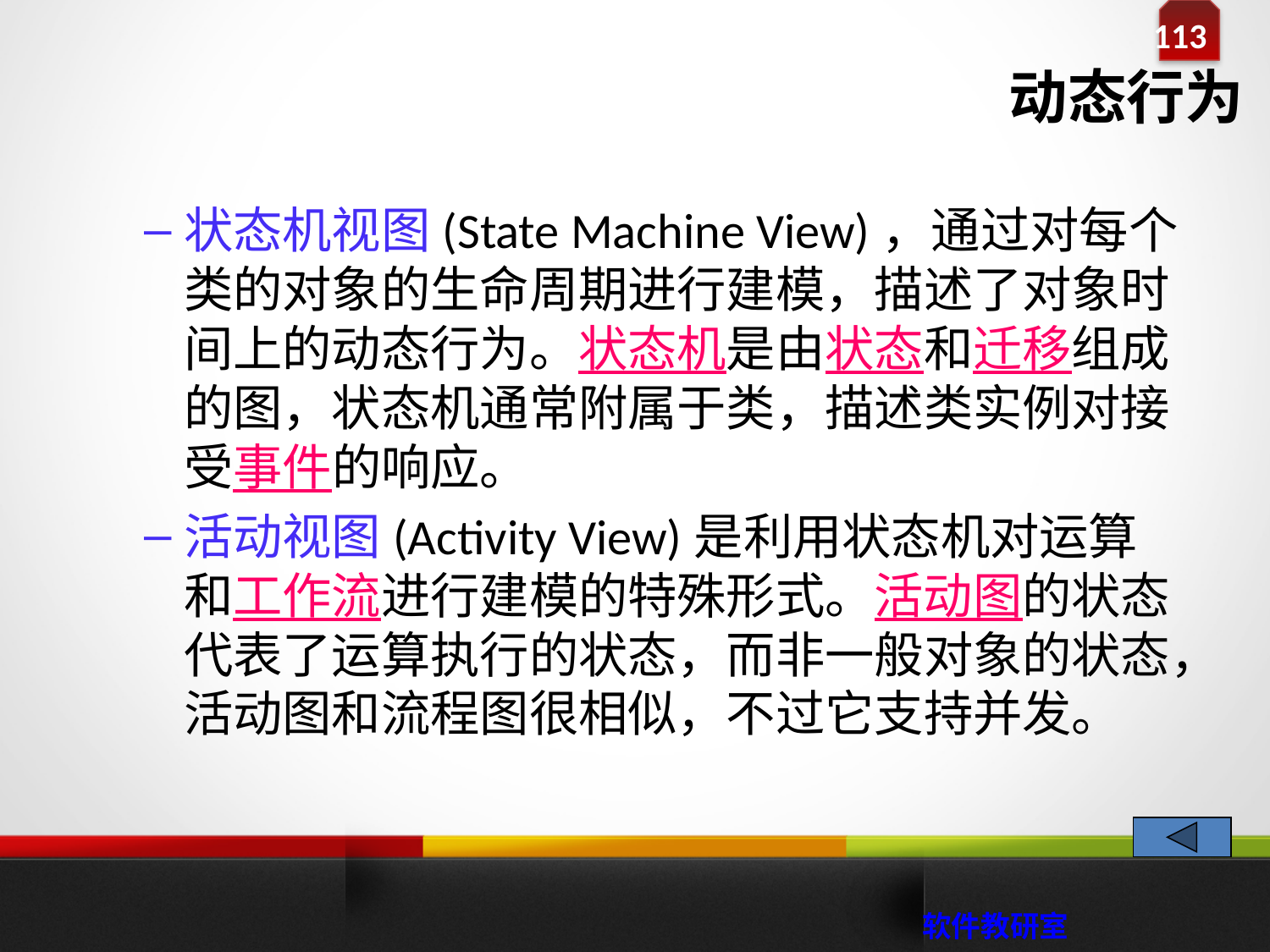

动态行为
状态机视图(State Machine View)，通过对每个类的对象的生命周期进行建模，描述了对象时间上的动态行为。状态机是由状态和迁移组成的图，状态机通常附属于类，描述类实例对接受事件的响应。
活动视图(Activity View)是利用状态机对运算和工作流进行建模的特殊形式。活动图的状态代表了运算执行的状态，而非一般对象的状态，活动图和流程图很相似，不过它支持并发。

                                     软件教研室